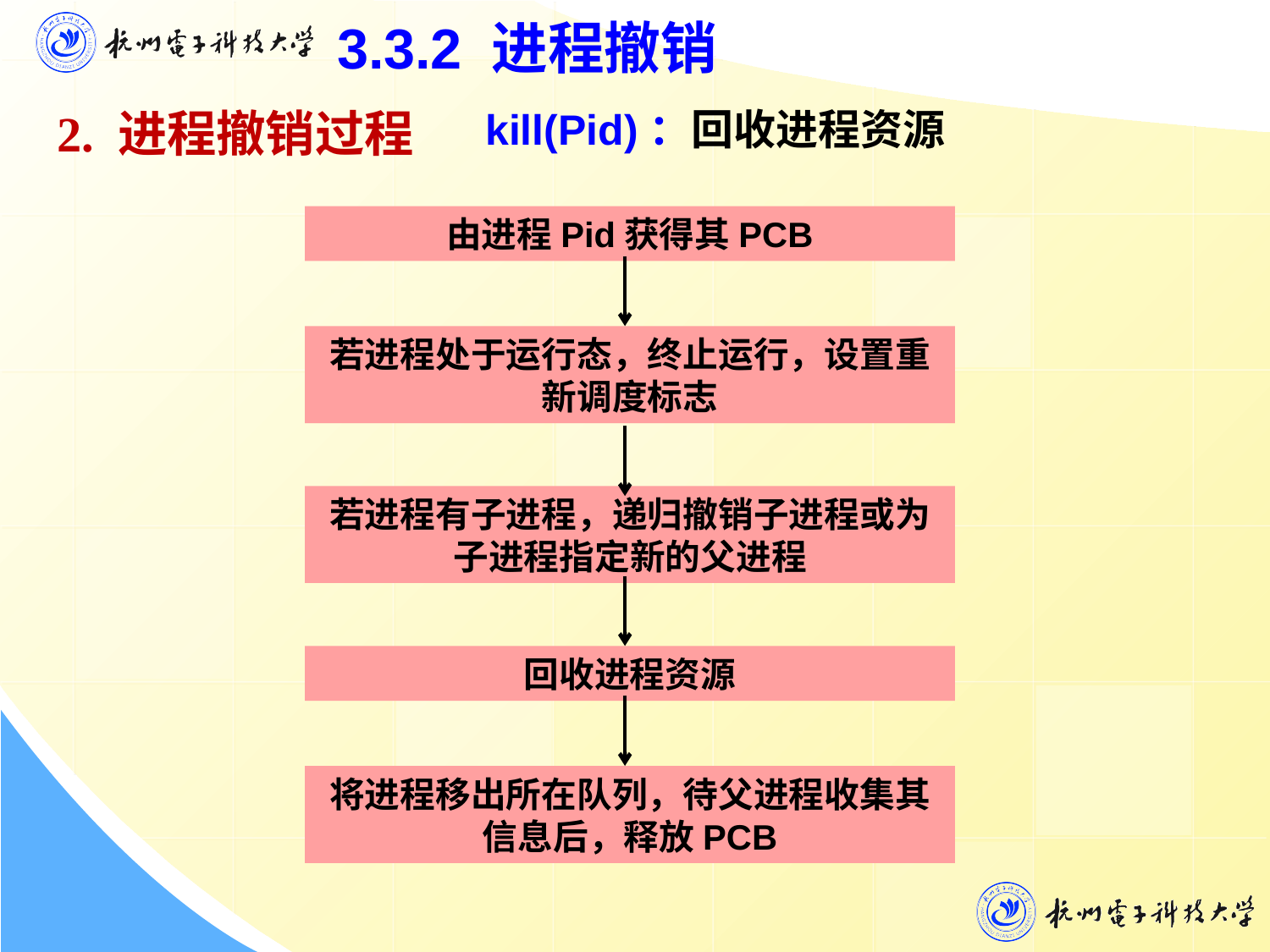

3.3.2 进程撤销
 2. 进程撤销过程
kill(Pid)：回收进程资源
由进程Pid获得其PCB
若进程处于运行态，终止运行，设置重新调度标志
若进程有子进程，递归撤销子进程或为子进程指定新的父进程
回收进程资源
将进程移出所在队列，待父进程收集其信息后，释放PCB